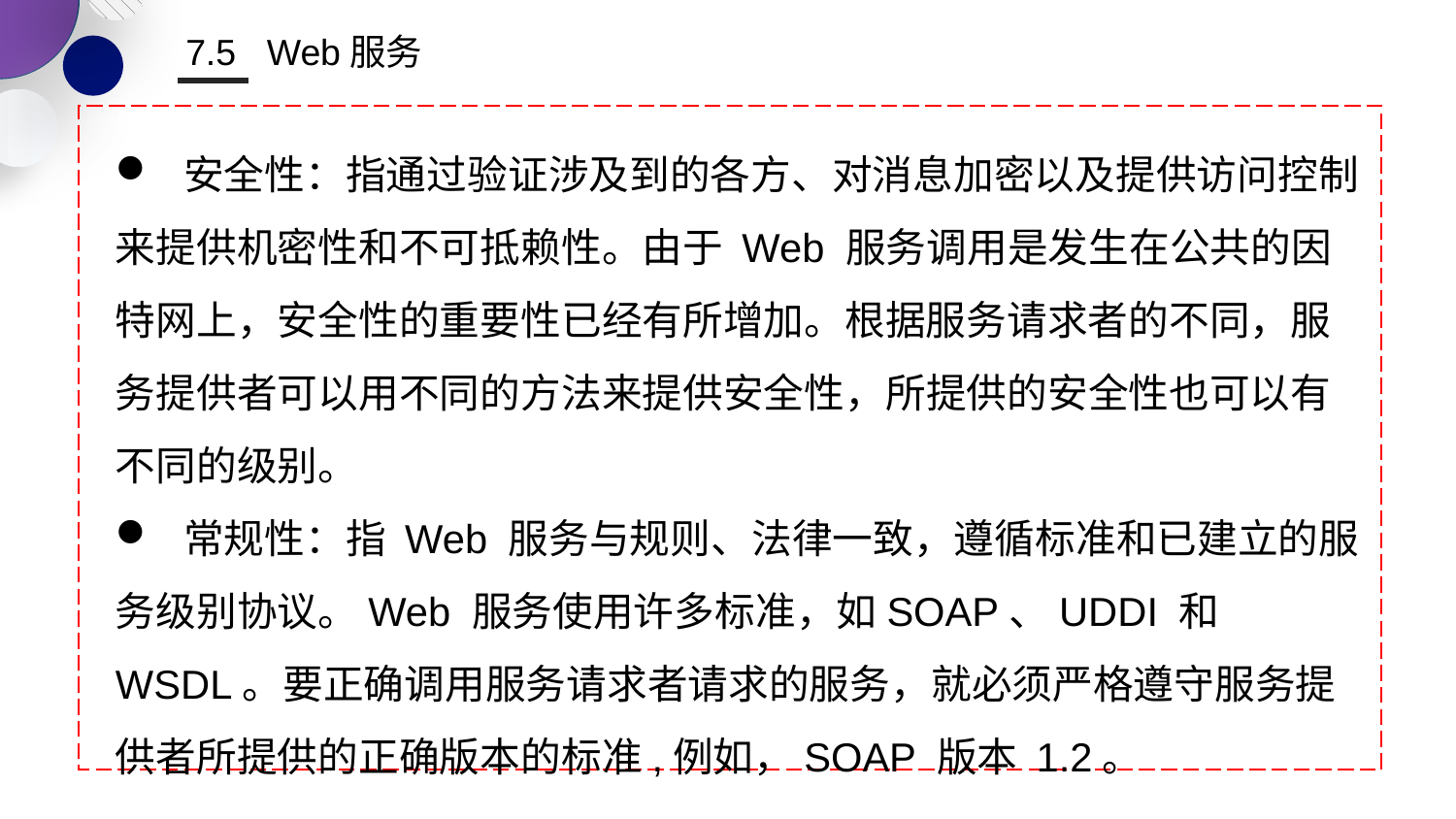

7.5   Web服务

  安全性：指通过验证涉及到的各方、对消息加密以及提供访问控制来提供机密性和不可抵赖性。由于 Web 服务调用是发生在公共的因特网上，安全性的重要性已经有所增加。根据服务请求者的不同，服务提供者可以用不同的方法来提供安全性，所提供的安全性也可以有不同的级别。
  常规性：指 Web 服务与规则、法律一致，遵循标准和已建立的服务级别协议。Web 服务使用许多标准，如SOAP、UDDI 和 WSDL。要正确调用服务请求者请求的服务，就必须严格遵守服务提供者所提供的正确版本的标准,例如，SOAP 版本 1.2。